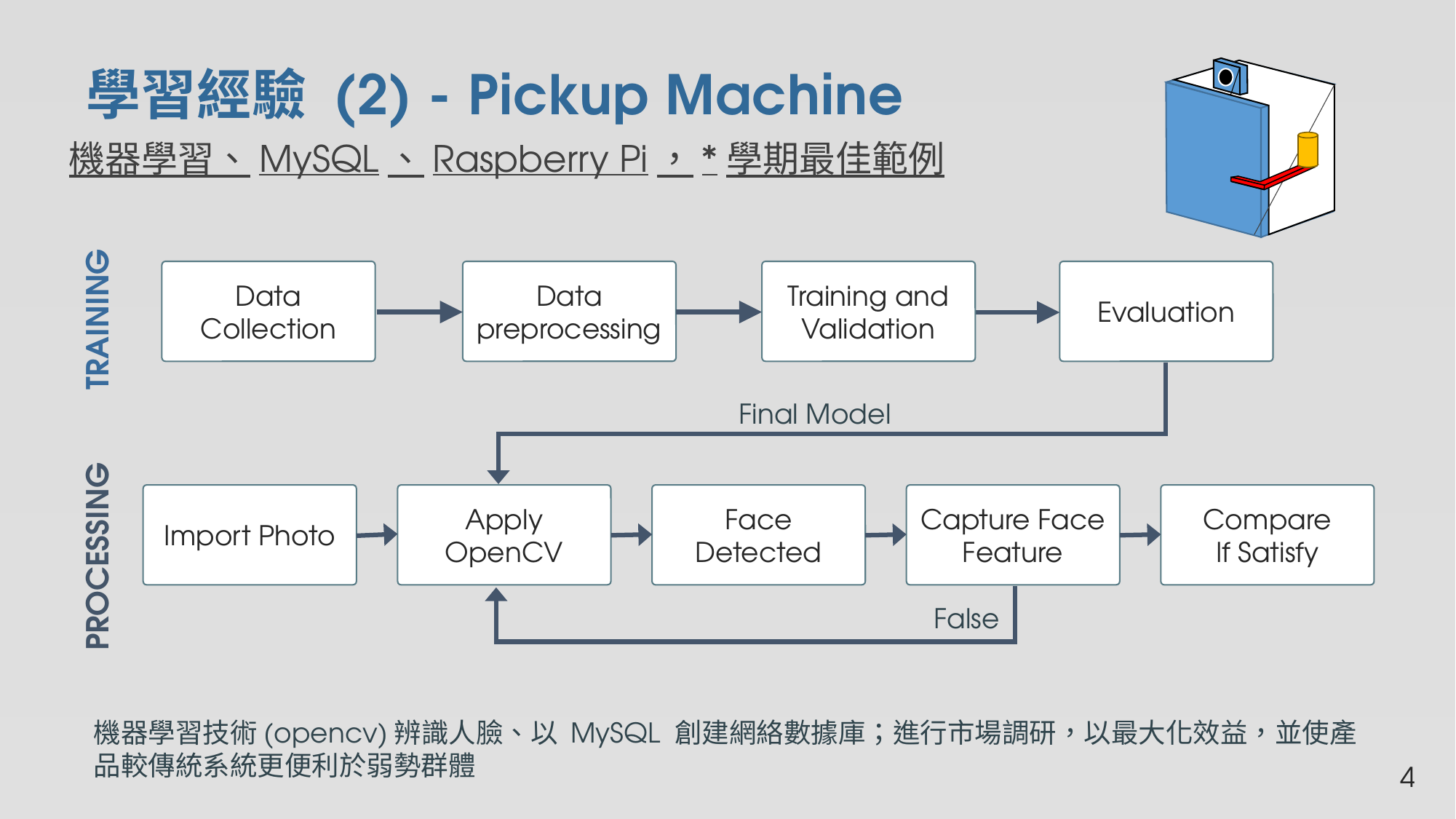

學習經驗 (2) - Pickup Machine

機器學習、MySQL、Raspberry Pi，*學期最佳範例
Data
Collection
Data
preprocessing
Training and
Validation
Evaluation
TRAINING

Final Model
Import Photo
Apply
OpenCV
Face
Detected
Capture Face
Feature
Compare
If Satisfy
PROCESSING

False
機器學習技術(opencv)辨識人臉、以 MySQL 創建網絡數據庫；進行市場調研，以最大化效益，並使產品較傳統系統更便利於弱勢群體
4